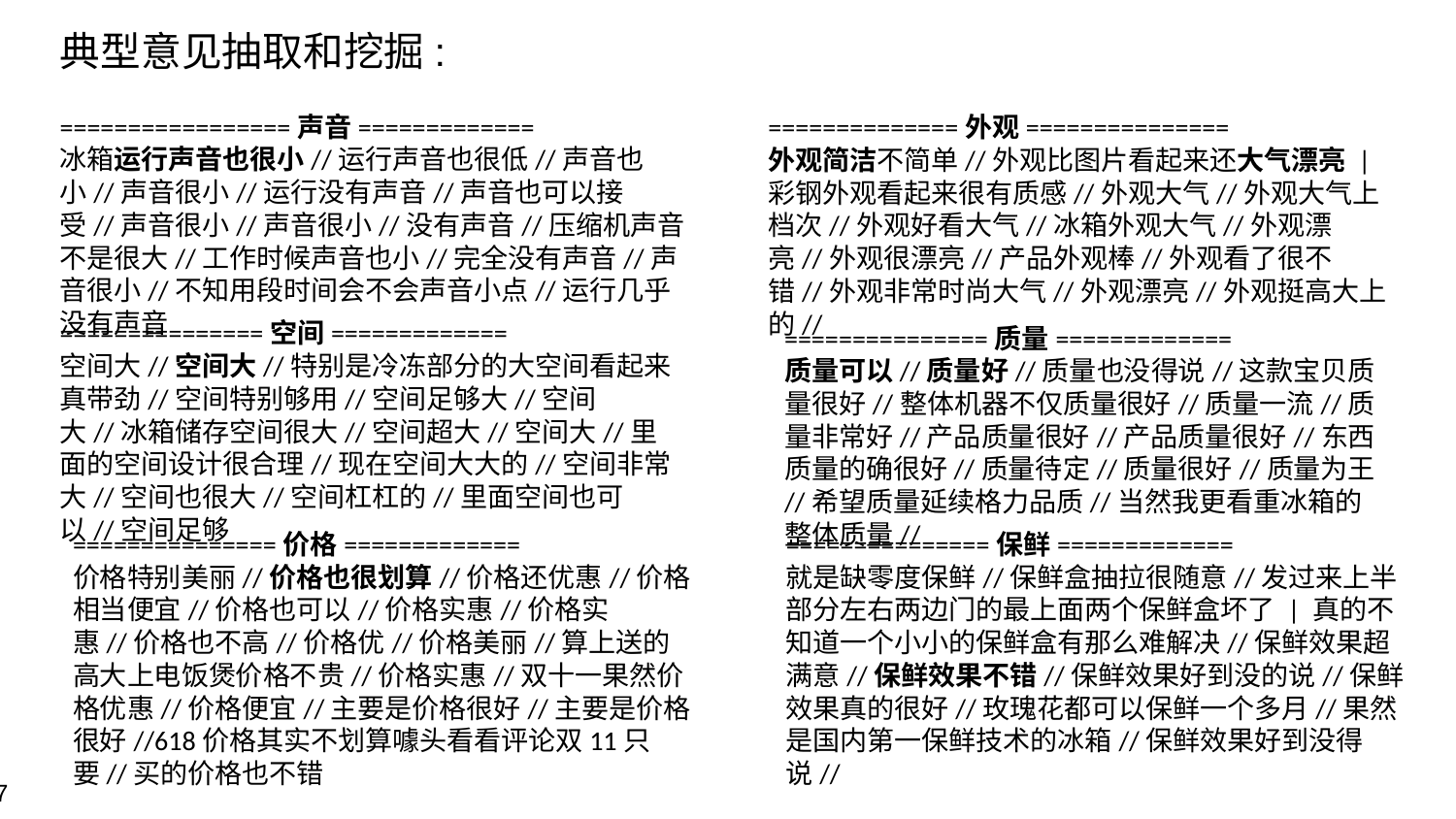

# 典型意见抽取和挖掘:
=================声音=============
冰箱运行声音也很小//运行声音也很低//声音也小//声音很小//运行没有声音//声音也可以接受//声音很小//声音很小//没有声音//压缩机声音不是很大//工作时候声音也小//完全没有声音//声音很小//不知用段时间会不会声音小点//运行几乎没有声音
==============外观===============
外观简洁不简单//外观比图片看起来还大气漂亮 | 彩钢外观看起来很有质感//外观大气//外观大气上档次//外观好看大气//冰箱外观大气//外观漂亮//外观很漂亮//产品外观棒//外观看了很不错//外观非常时尚大气//外观漂亮//外观挺高大上的//
===============空间=============
空间大//空间大//特别是冷冻部分的大空间看起来真带劲//空间特别够用//空间足够大//空间大//冰箱储存空间很大//空间超大//空间大//里面的空间设计很合理//现在空间大大的//空间非常大//空间也很大//空间杠杠的//里面空间也可以//空间足够
===============质量=============
质量可以//质量好//质量也没得说//这款宝贝质量很好//整体机器不仅质量很好//质量一流//质量非常好//产品质量很好//产品质量很好//东西质量的确很好//质量待定//质量很好//质量为王//希望质量延续格力品质//当然我更看重冰箱的整体质量//
===============价格=============
价格特别美丽//价格也很划算//价格还优惠//价格相当便宜//价格也可以//价格实惠//价格实惠//价格也不高//价格优//价格美丽//算上送的高大上电饭煲价格不贵//价格实惠//双十一果然价格优惠//价格便宜//主要是价格很好//主要是价格很好//618价格其实不划算噱头看看评论双11只要//买的价格也不错
===============保鲜=============
就是缺零度保鲜//保鲜盒抽拉很随意//发过来上半部分左右两边门的最上面两个保鲜盒坏了 | 真的不知道一个小小的保鲜盒有那么难解决//保鲜效果超满意//保鲜效果不错//保鲜效果好到没的说//保鲜效果真的很好//玫瑰花都可以保鲜一个多月//果然是国内第一保鲜技术的冰箱//保鲜效果好到没得说//